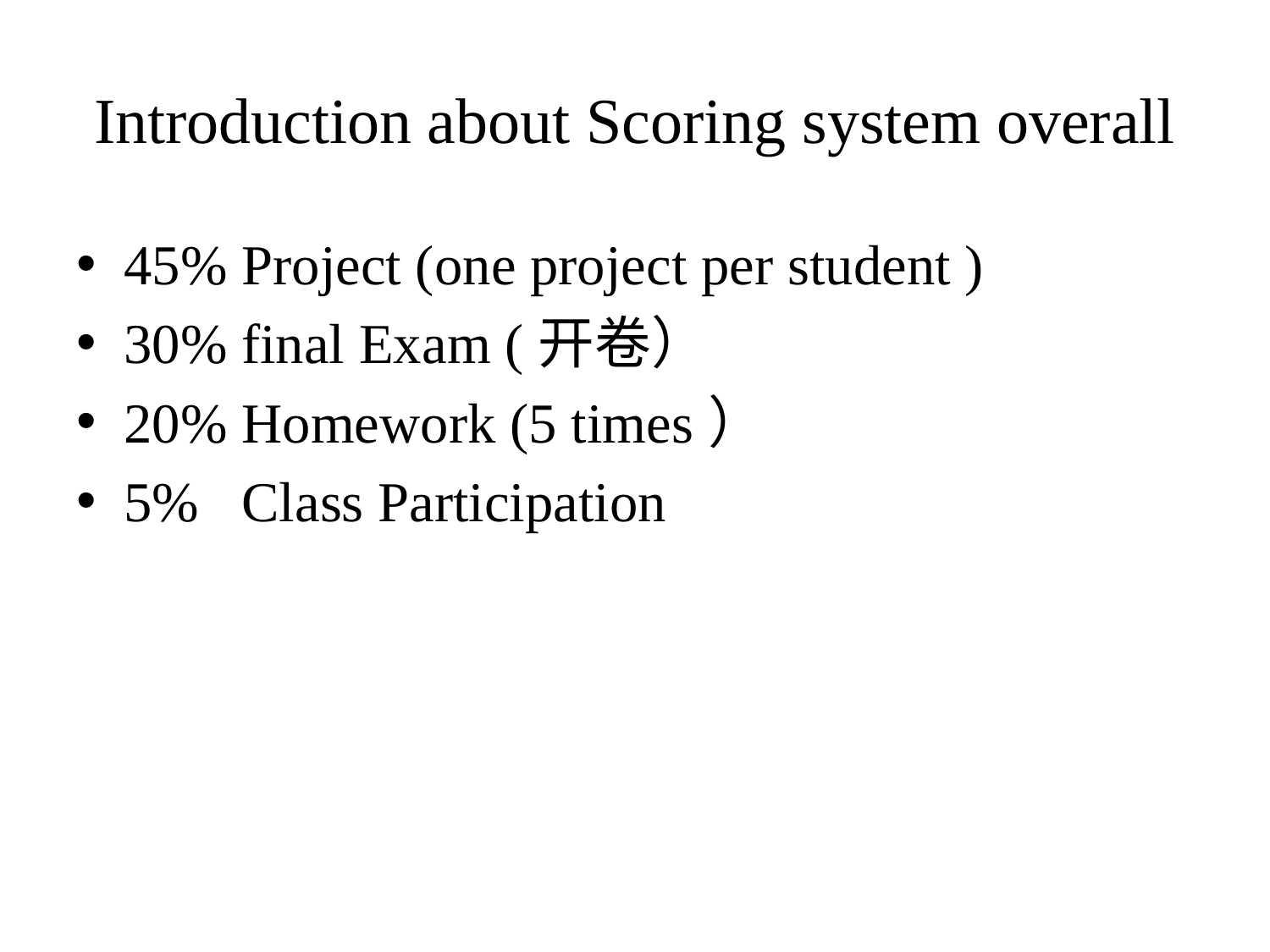

# Introduction about Scoring system overall
45% Project (one project per student )
30% final Exam (开卷）
20% Homework (5 times）
5%   Class Participation